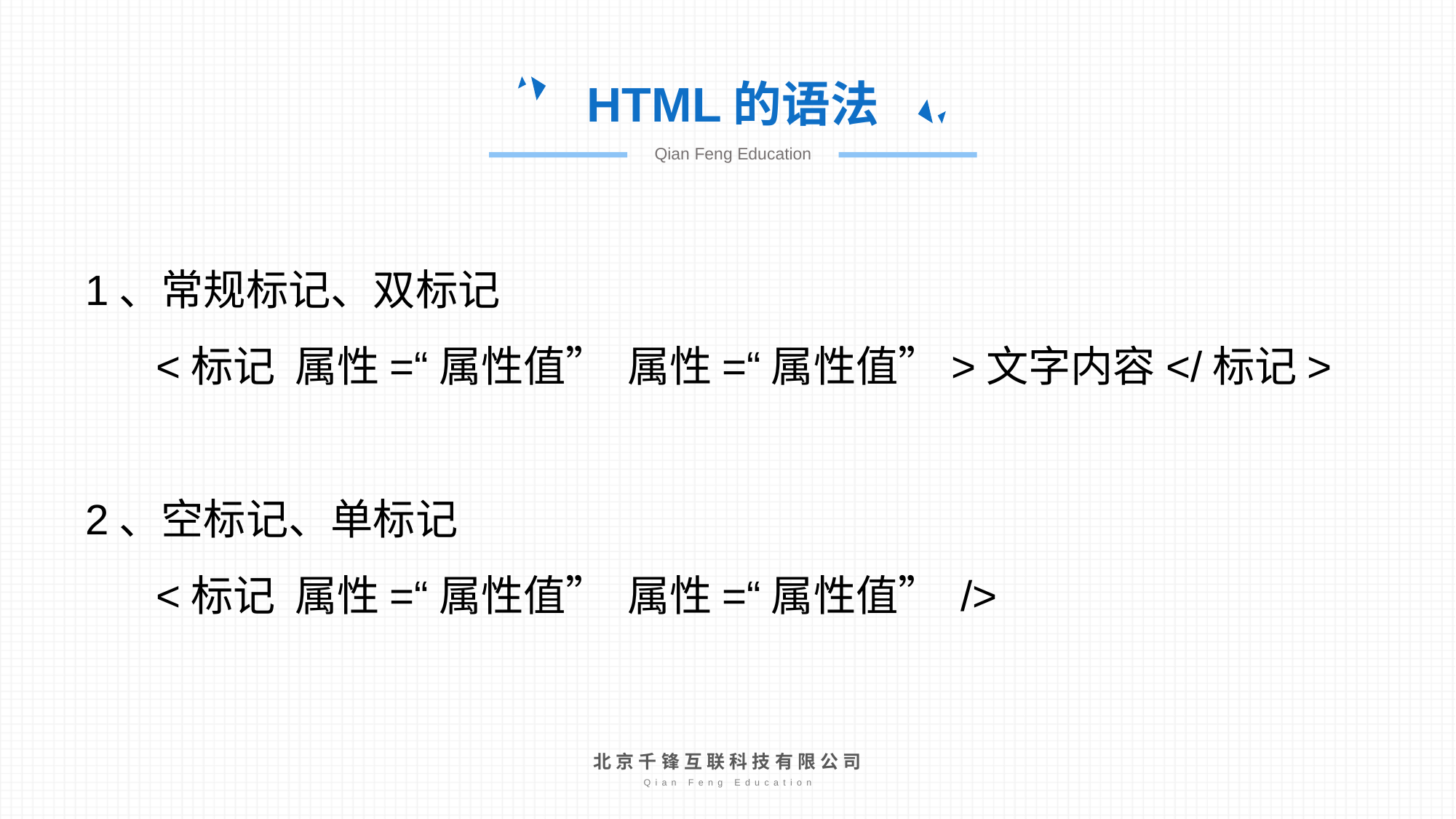

HTML的语法

Qian Feng Education

1、常规标记、双标记
      <标记  属性=“属性值”  属性=“属性值”>文字内容</标记>

2、空标记、单标记
      <标记  属性=“属性值”  属性=“属性值” />
北京千锋互联科技有限公司
Qian Feng Education